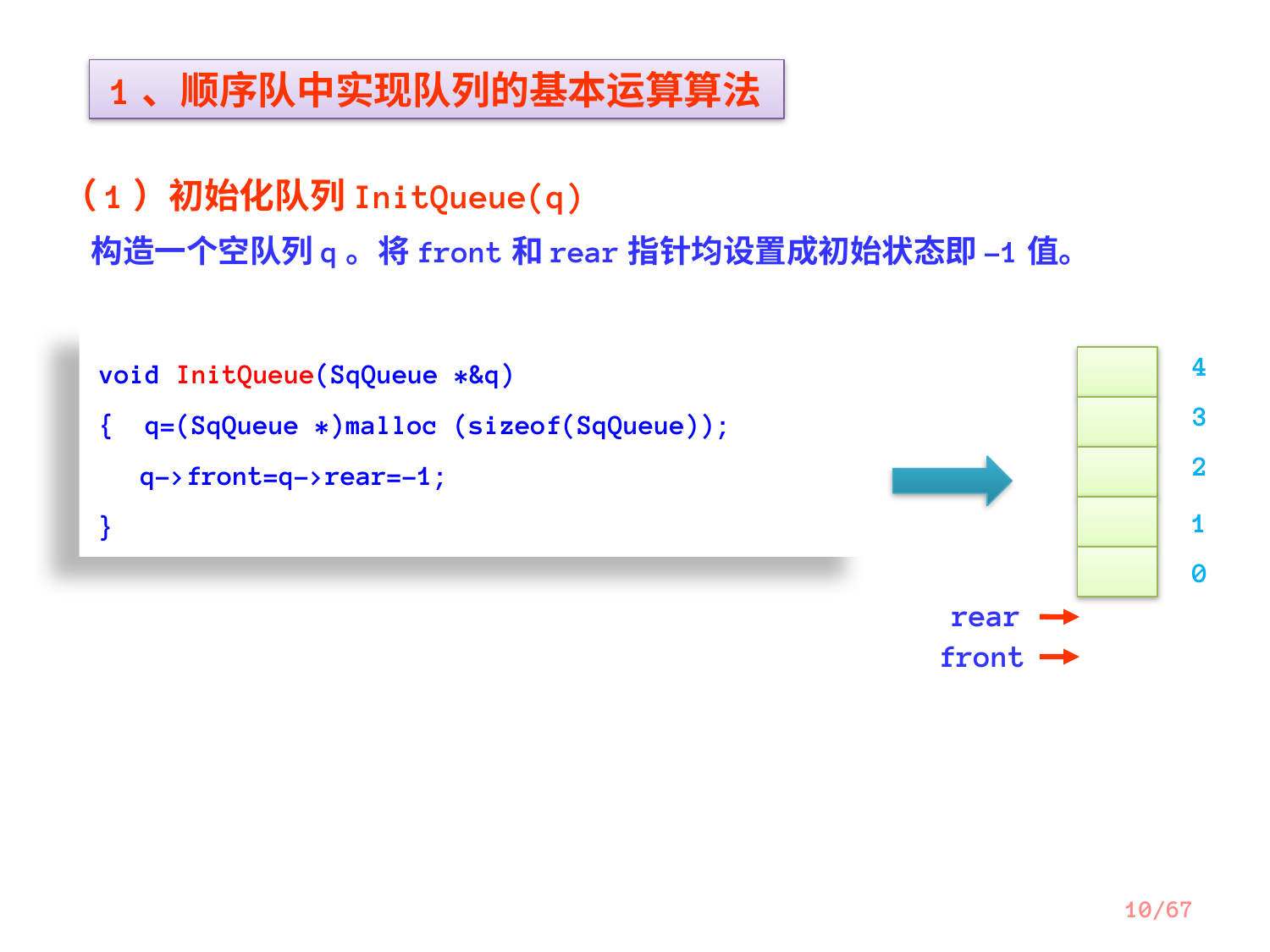

1、顺序队中实现队列的基本运算算法
（1）初始化队列InitQueue(q)
   构造一个空队列q。将front和rear指针均设置成初始状态即-1值。
void InitQueue(SqQueue *&q)
{  q=(SqQueue *)malloc (sizeof(SqQueue));
　 q->front=q->rear=-1;
}
4

3

2

1

0
rear

front

10/67